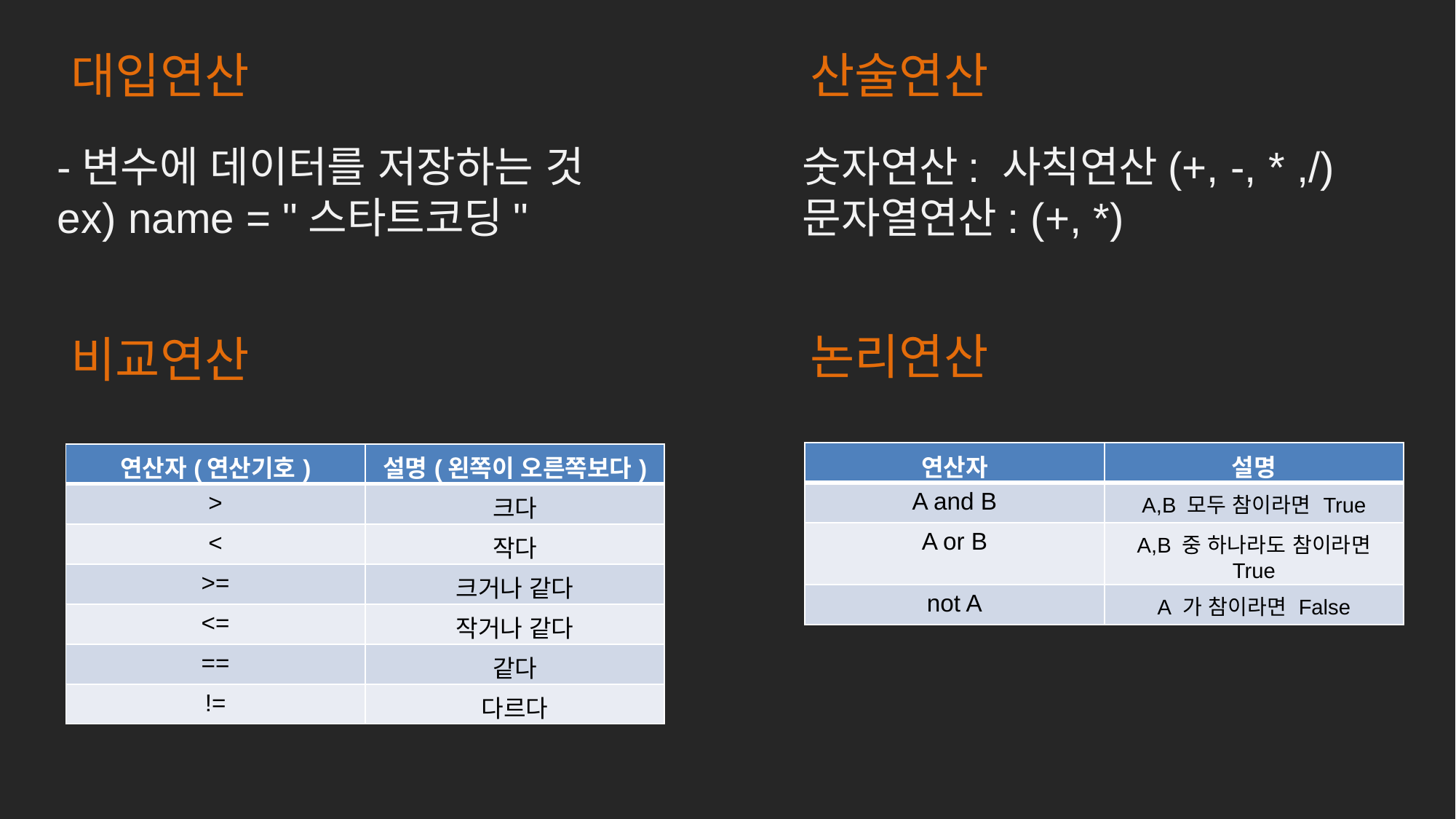

대입연산
산술연산
-변수에 데이터를 저장하는 것
ex) name = "스타트코딩"
숫자연산: 사칙연산(+, -, * ,/)
문자열연산: (+, *)
논리연산
비교연산
| 연산자 | 설명 |
| --- | --- |
| A and B | A,B 모두 참이라면 True |
| A or B | A,B 중 하나라도 참이라면 True |
| not A | A 가 참이라면 False |
| 연산자(연산기호) | 설명(왼쪽이 오른쪽보다) |
| --- | --- |
| > | 크다 |
| < | 작다 |
| >= | 크거나 같다 |
| <= | 작거나 같다 |
| == | 같다 |
| != | 다르다 |